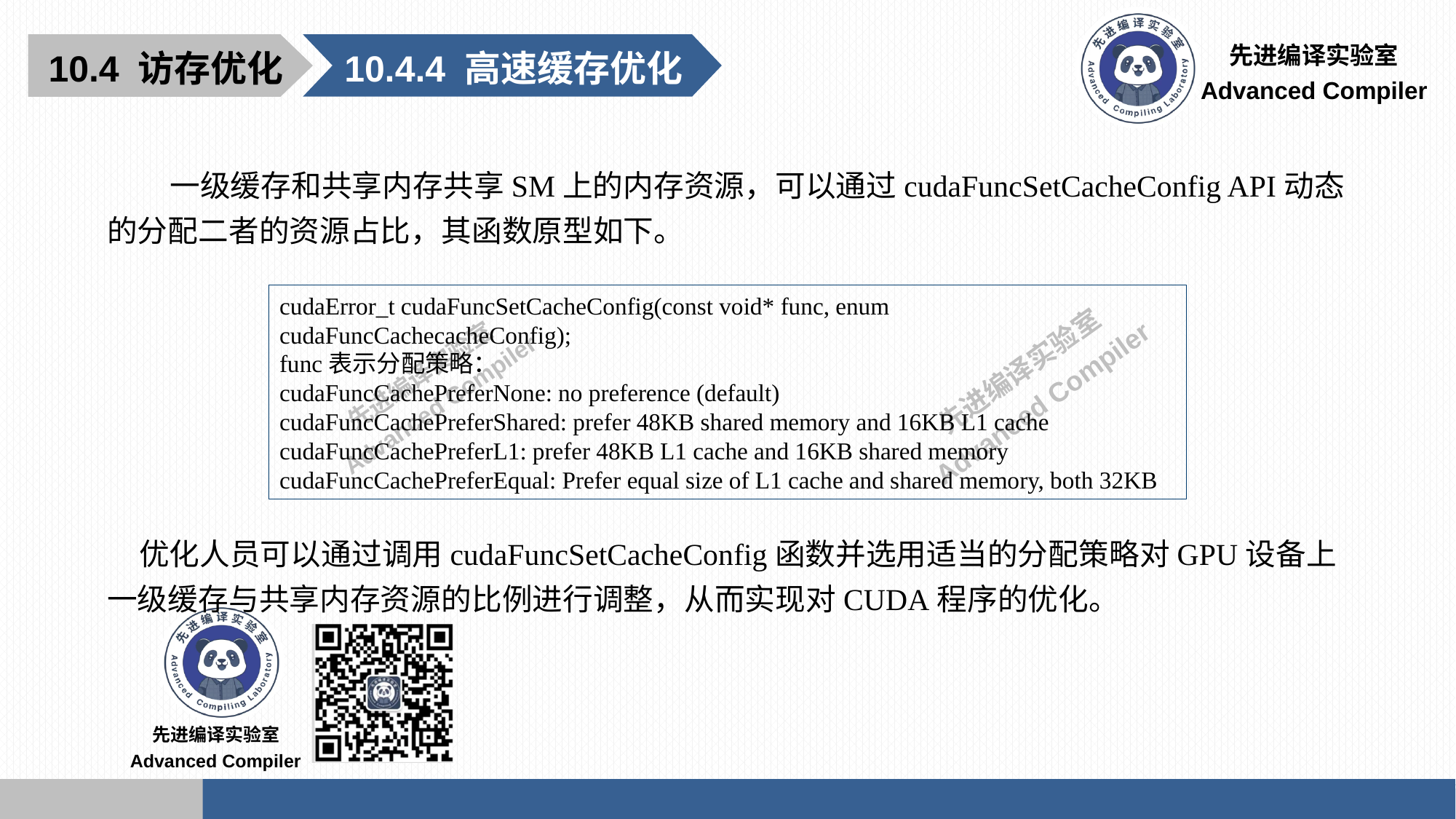

10.4.4 高速缓存优化
10.4 访存优化

      一级缓存和共享内存共享SM上的内存资源，可以通过cudaFuncSetCacheConfig API动态的分配二者的资源占比，其函数原型如下。
cudaError_t cudaFuncSetCacheConfig(const void* func, enum cudaFuncCachecacheConfig);
func表示分配策略：
cudaFuncCachePreferNone: no preference (default)
cudaFuncCachePreferShared: prefer 48KB shared memory and 16KB L1 cache
cudaFuncCachePreferL1: prefer 48KB L1 cache and 16KB shared memory
cudaFuncCachePreferEqual: Prefer equal size of L1 cache and shared memory, both 32KB
优化人员可以通过调用cudaFuncSetCacheConfig函数并选用适当的分配策略对GPU设备上一级缓存与共享内存资源的比例进行调整，从而实现对CUDA程序的优化。